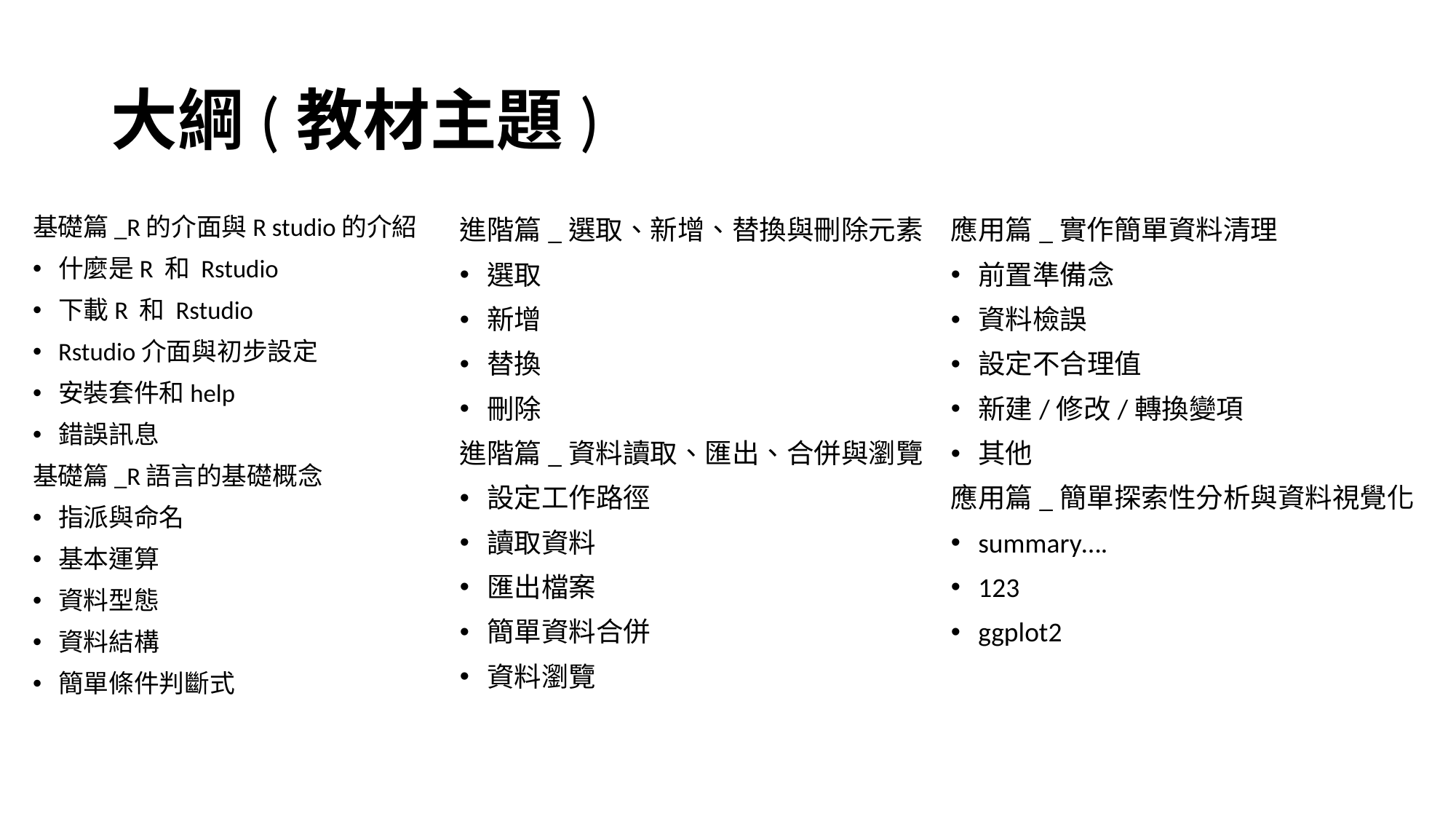

# 大綱(教材主題)
基礎篇_R的介面與R studio的介紹
什麼是R 和 Rstudio
下載R 和 Rstudio
Rstudio介面與初步設定
安裝套件和help
錯誤訊息
基礎篇_R語言的基礎概念
指派與命名
基本運算
資料型態
資料結構
簡單條件判斷式

進階篇_選取、新增、替換與刪除元素
選取
新增
替換
刪除
進階篇_資料讀取、匯出、合併與瀏覽
設定工作路徑
讀取資料
匯出檔案
簡單資料合併
資料瀏覽
應用篇_實作簡單資料清理
前置準備念
資料檢誤
設定不合理值
新建/修改/轉換變項
其他
應用篇_簡單探索性分析與資料視覺化
summary….
123
ggplot2